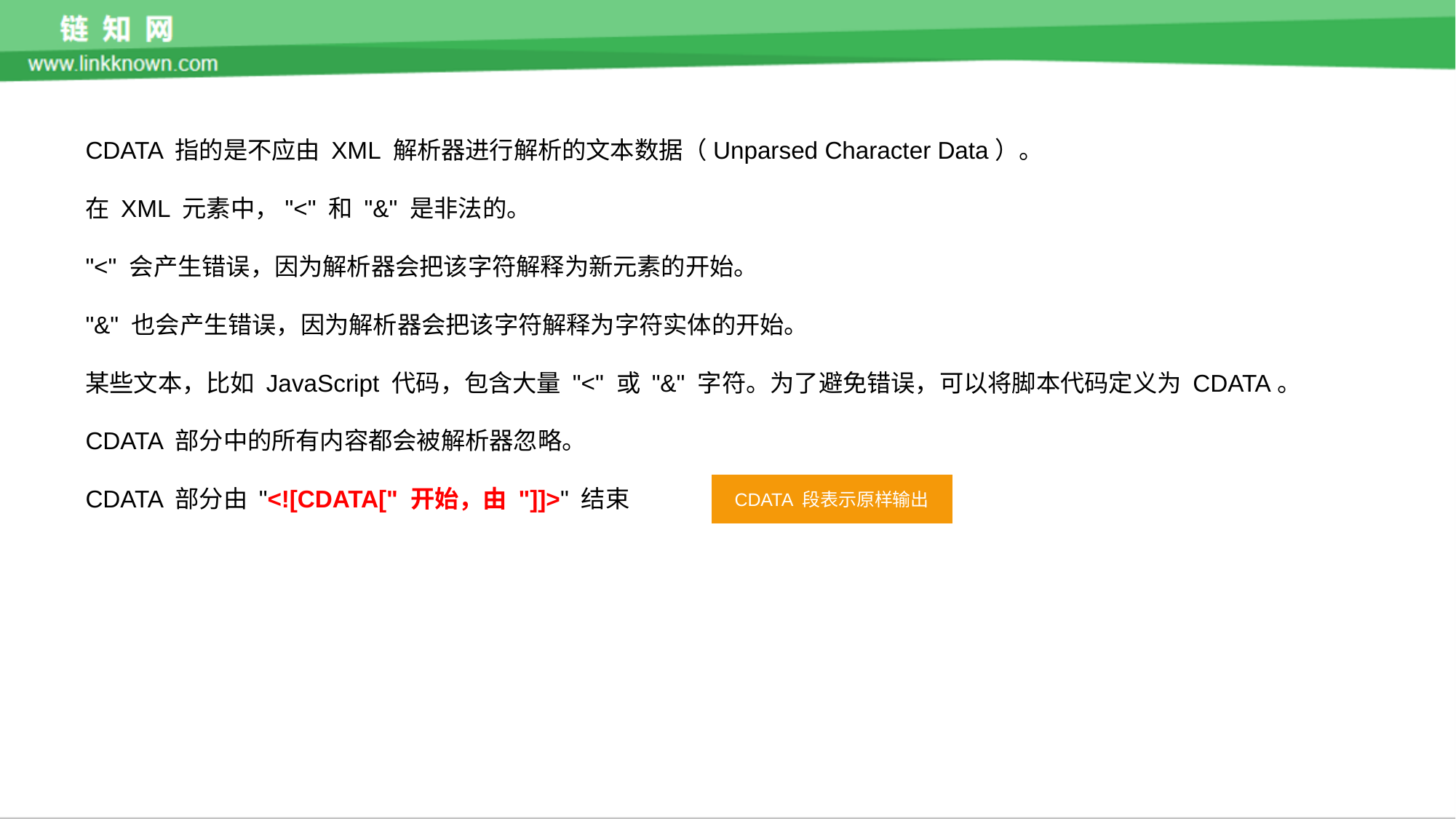

CDATA 指的是不应由 XML 解析器进行解析的文本数据（Unparsed Character Data）。

在 XML 元素中，"<" 和 "&" 是非法的。

"<" 会产生错误，因为解析器会把该字符解释为新元素的开始。

"&" 也会产生错误，因为解析器会把该字符解释为字符实体的开始。

某些文本，比如 JavaScript 代码，包含大量 "<" 或 "&" 字符。为了避免错误，可以将脚本代码定义为 CDATA。

CDATA 部分中的所有内容都会被解析器忽略。

CDATA 部分由 "<![CDATA[" 开始，由 "]]>" 结束
CDATA 段表示原样输出